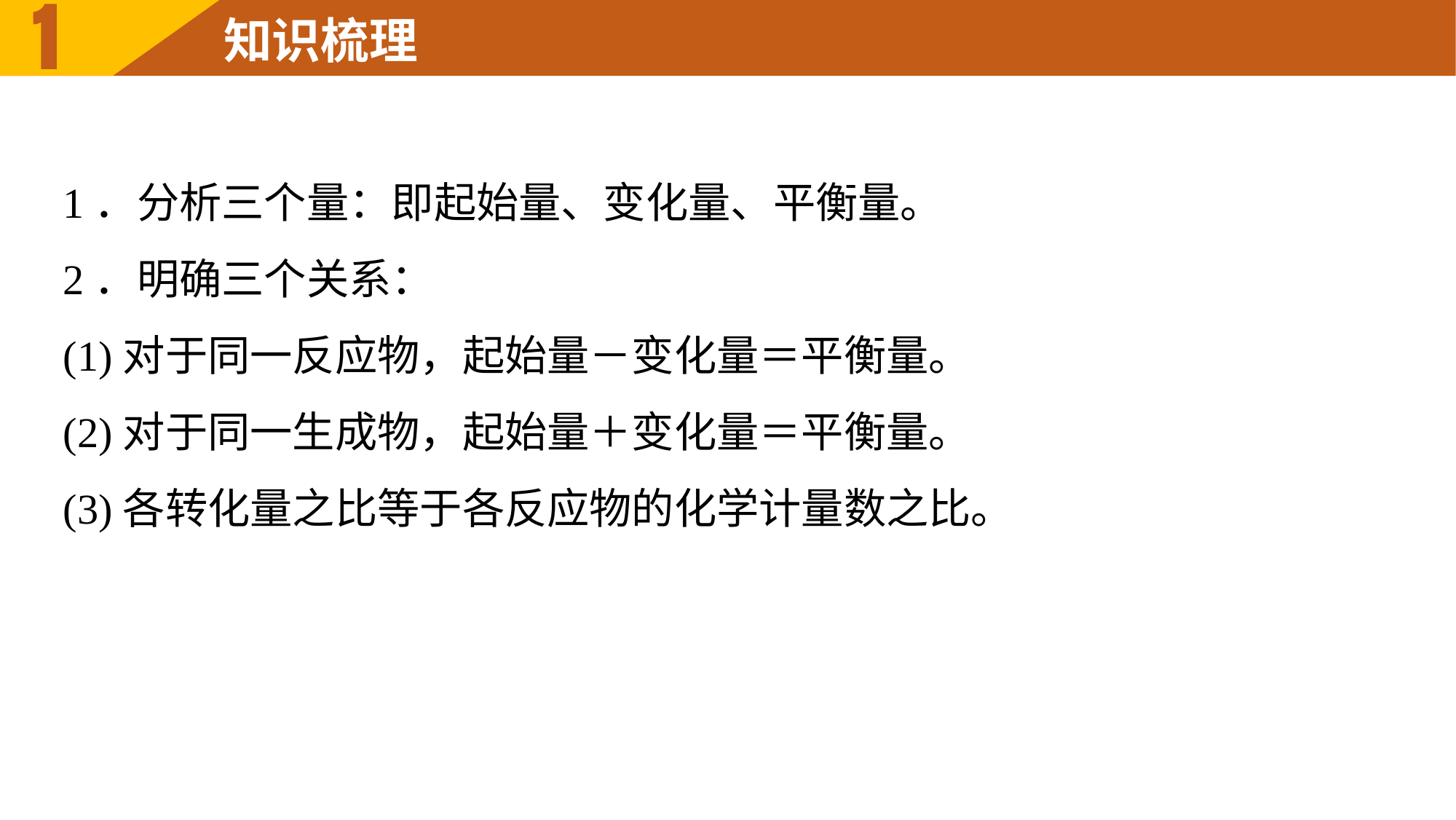

1．分析三个量：即起始量、变化量、平衡量。
2．明确三个关系：
(1)对于同一反应物，起始量－变化量＝平衡量。
(2)对于同一生成物，起始量＋变化量＝平衡量。
(3)各转化量之比等于各反应物的化学计量数之比。